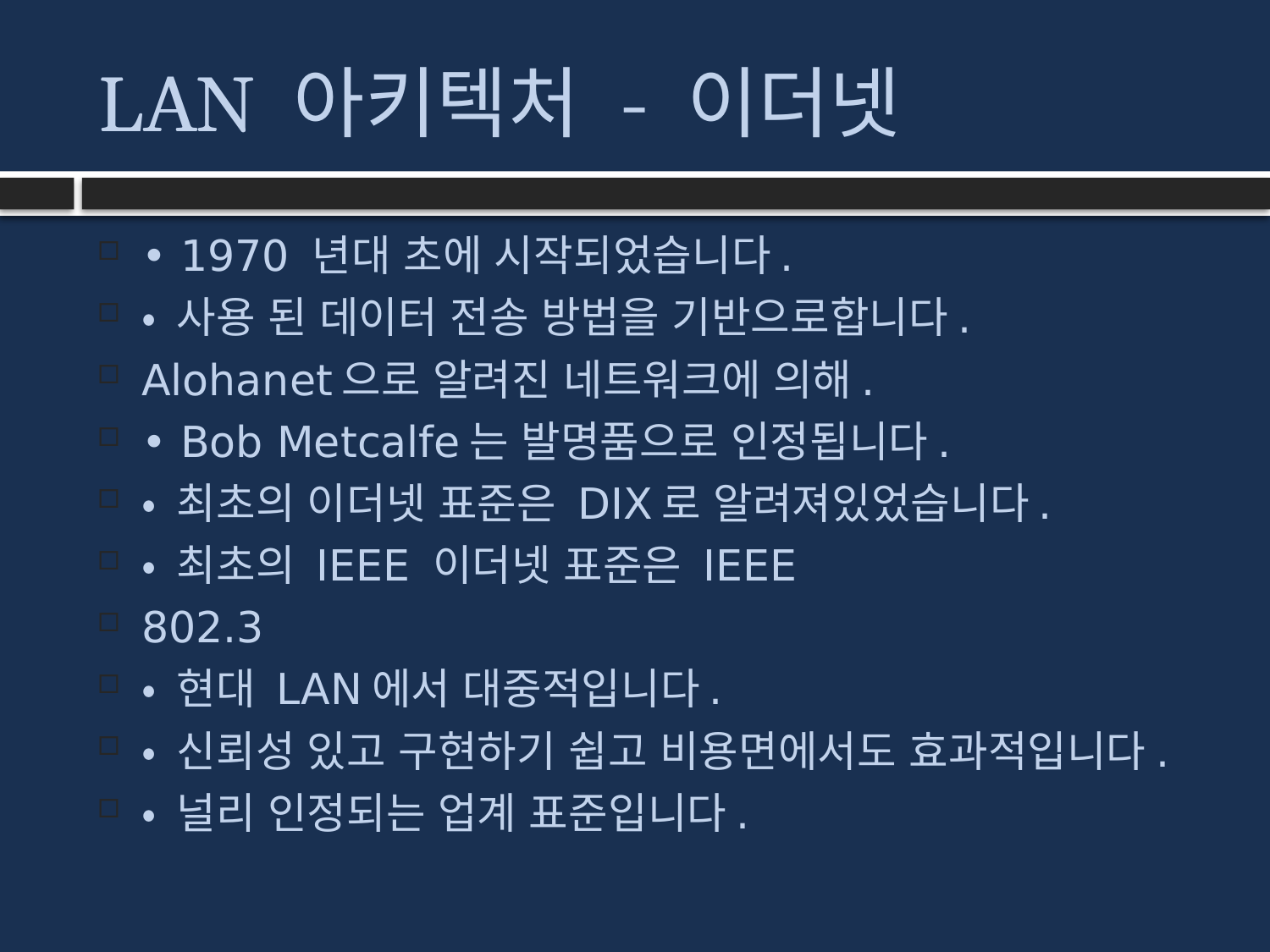

# LAN 아키텍처 - 이더넷
• 1970 년대 초에 시작되었습니다.
• 사용 된 데이터 전송 방법을 기반으로합니다.
Alohanet으로 알려진 네트워크에 의해.
• Bob Metcalfe는 발명품으로 인정됩니다.
• 최초의 이더넷 표준은 DIX로 알려져있었습니다.
• 최초의 IEEE 이더넷 표준은 IEEE
802.3
• 현대 LAN에서 대중적입니다.
• 신뢰성 있고 구현하기 쉽고 비용면에서도 효과적입니다.
• 널리 인정되는 업계 표준입니다.